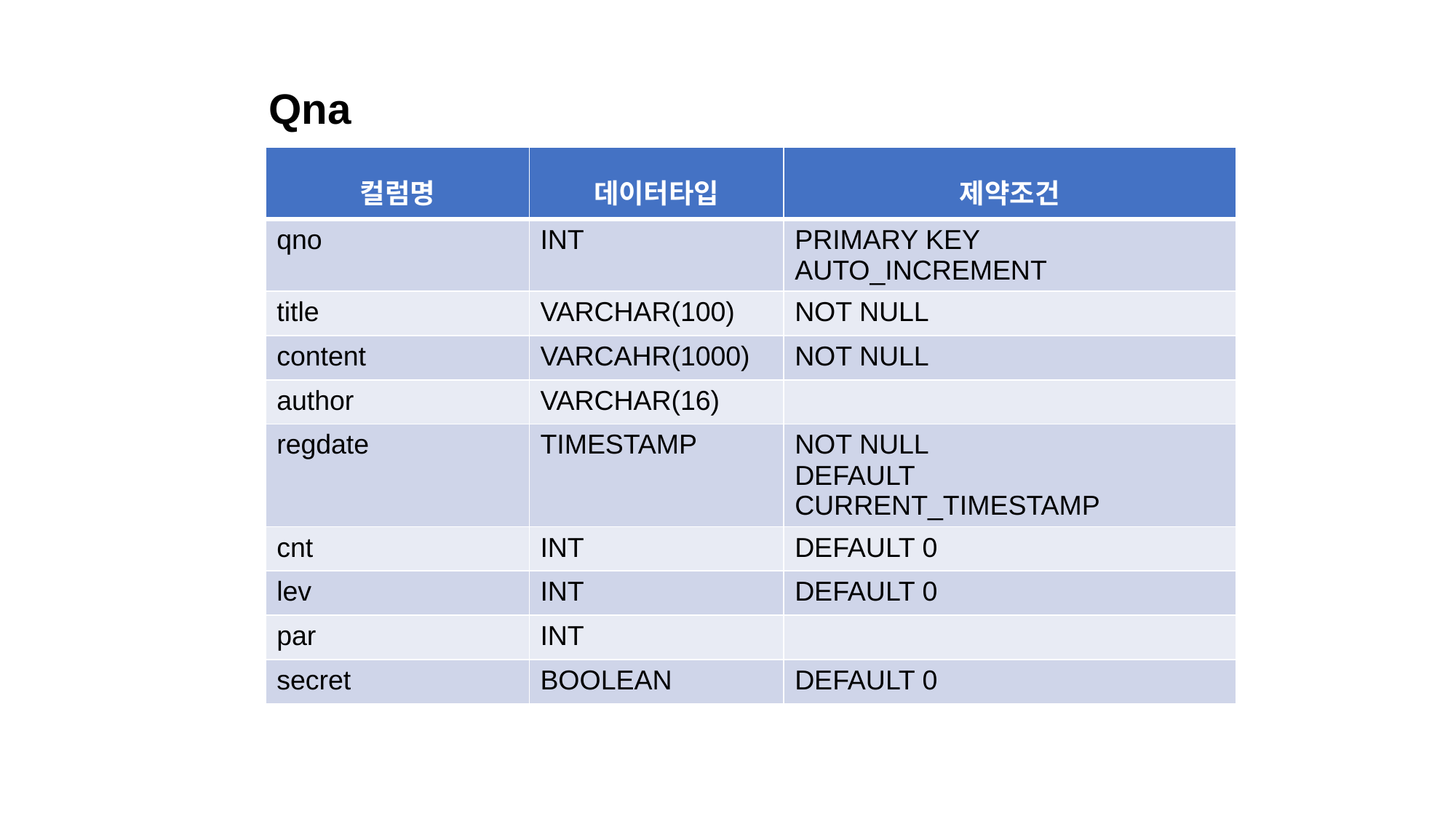

Qna
| 컬럼명 | 데이터타입 | 제약조건 |
| --- | --- | --- |
| qno | INT | PRIMARY KEY AUTO\_INCREMENT |
| title | VARCHAR(100) | NOT NULL |
| content | VARCAHR(1000) | NOT NULL |
| author | VARCHAR(16) |  |
| regdate | TIMESTAMP | NOT NULL DEFAULT CURRENT\_TIMESTAMP |
| cnt | INT | DEFAULT 0 |
| lev | INT | DEFAULT 0 |
| par | INT |  |
| secret | BOOLEAN | DEFAULT 0 |